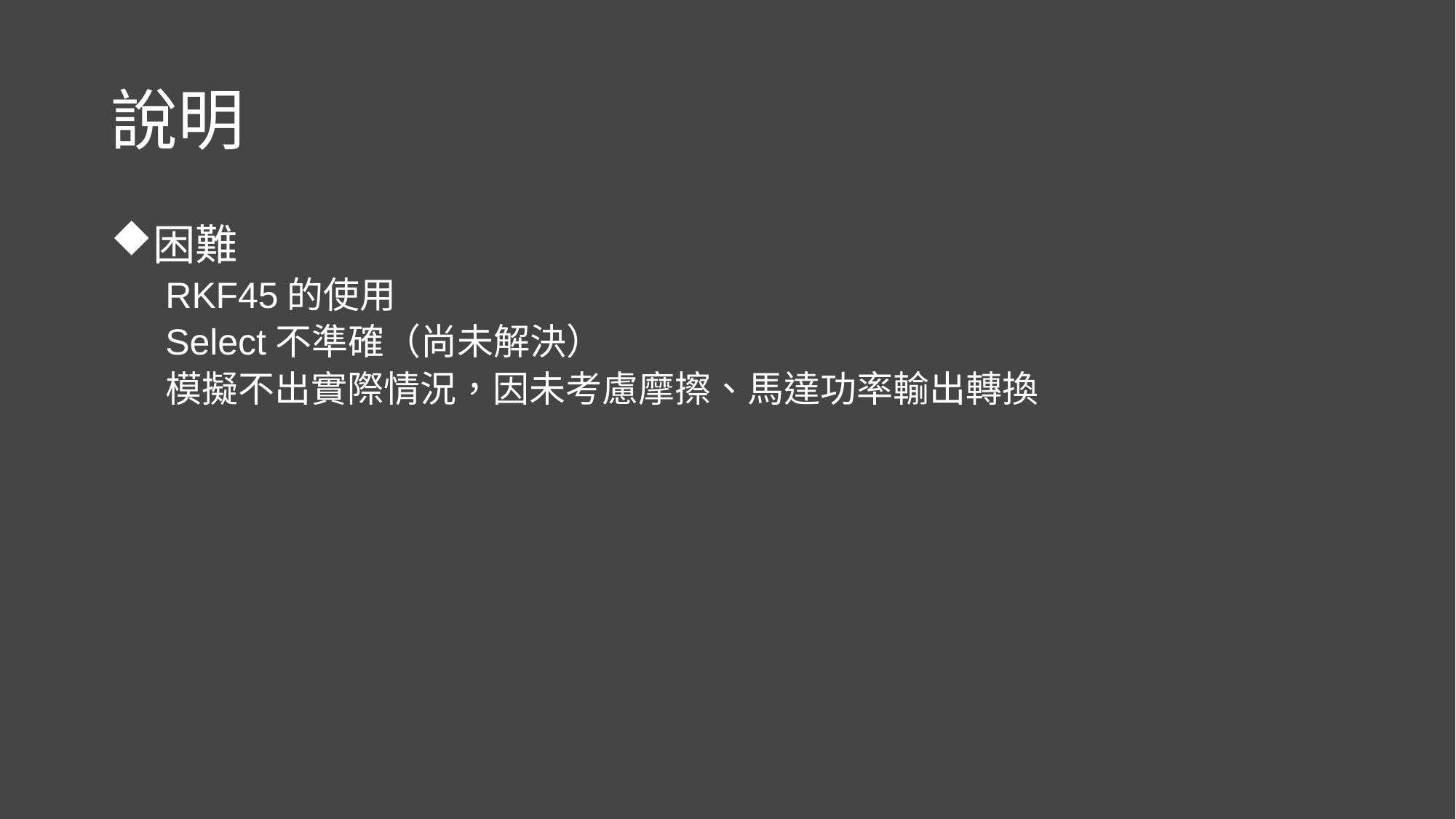

# 說明
困難
RKF45的使用
Select不準確（尚未解決）
模擬不出實際情況，因未考慮摩擦、馬達功率輸出轉換